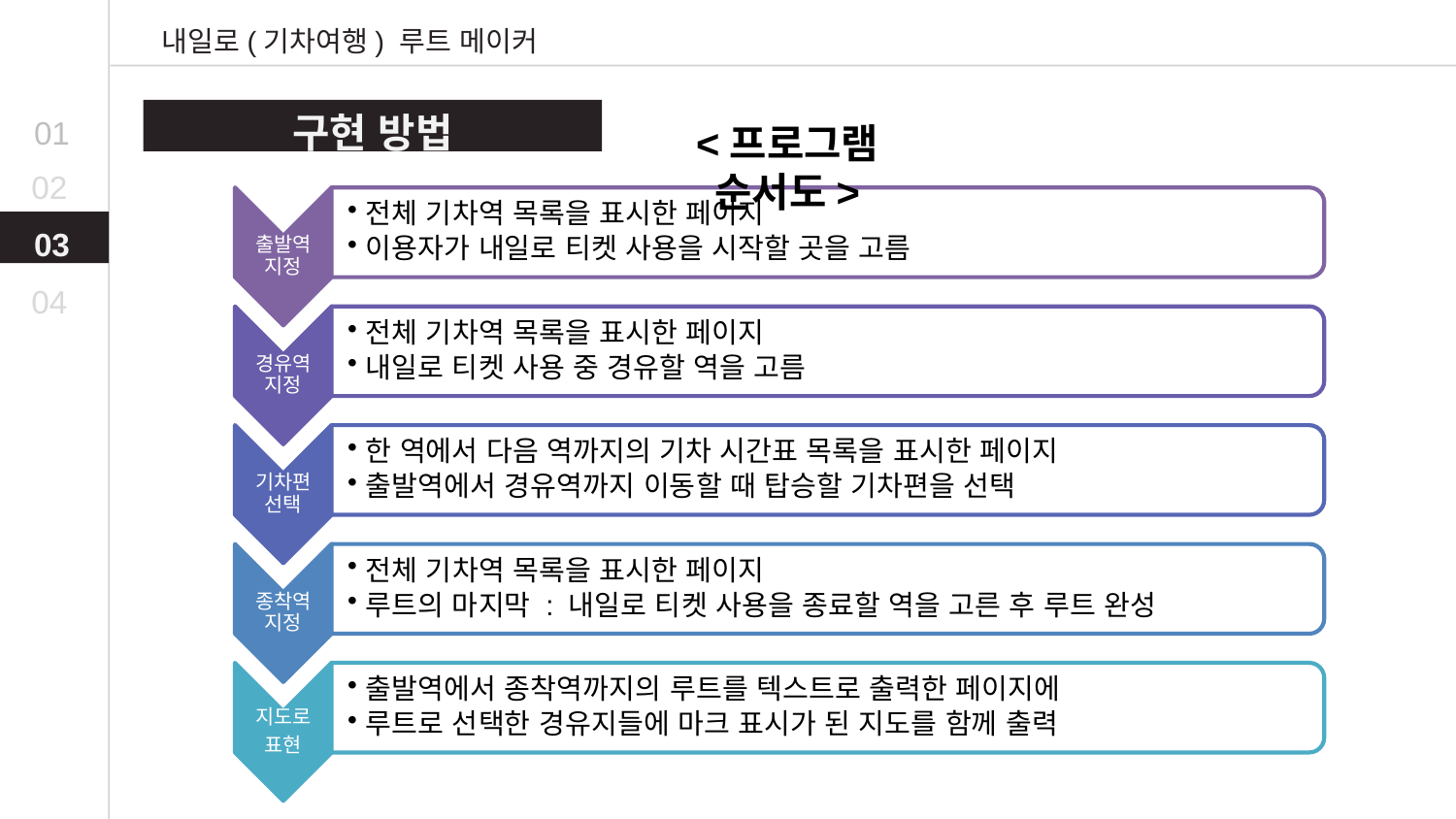

내일로(기차여행) 루트 메이커
구현 방법

01
<프로그램 순서도>
02
출발역 지정
전체 기차역 목록을 표시한 페이지
이용자가 내일로 티켓 사용을 시작할 곳을 고름
경유역 지정
전체 기차역 목록을 표시한 페이지
내일로 티켓 사용 중 경유할 역을 고름
기차편 선택
한 역에서 다음 역까지의 기차 시간표 목록을 표시한 페이지
출발역에서 경유역까지 이동할 때 탑승할 기차편을 선택
종착역 지정
전체 기차역 목록을 표시한 페이지
루트의 마지막 : 내일로 티켓 사용을 종료할 역을 고른 후 루트 완성
지도로
표현
출발역에서 종착역까지의 루트를 텍스트로 출력한 페이지에
루트로 선택한 경유지들에 마크 표시가 된 지도를 함께 출력

03
03
04